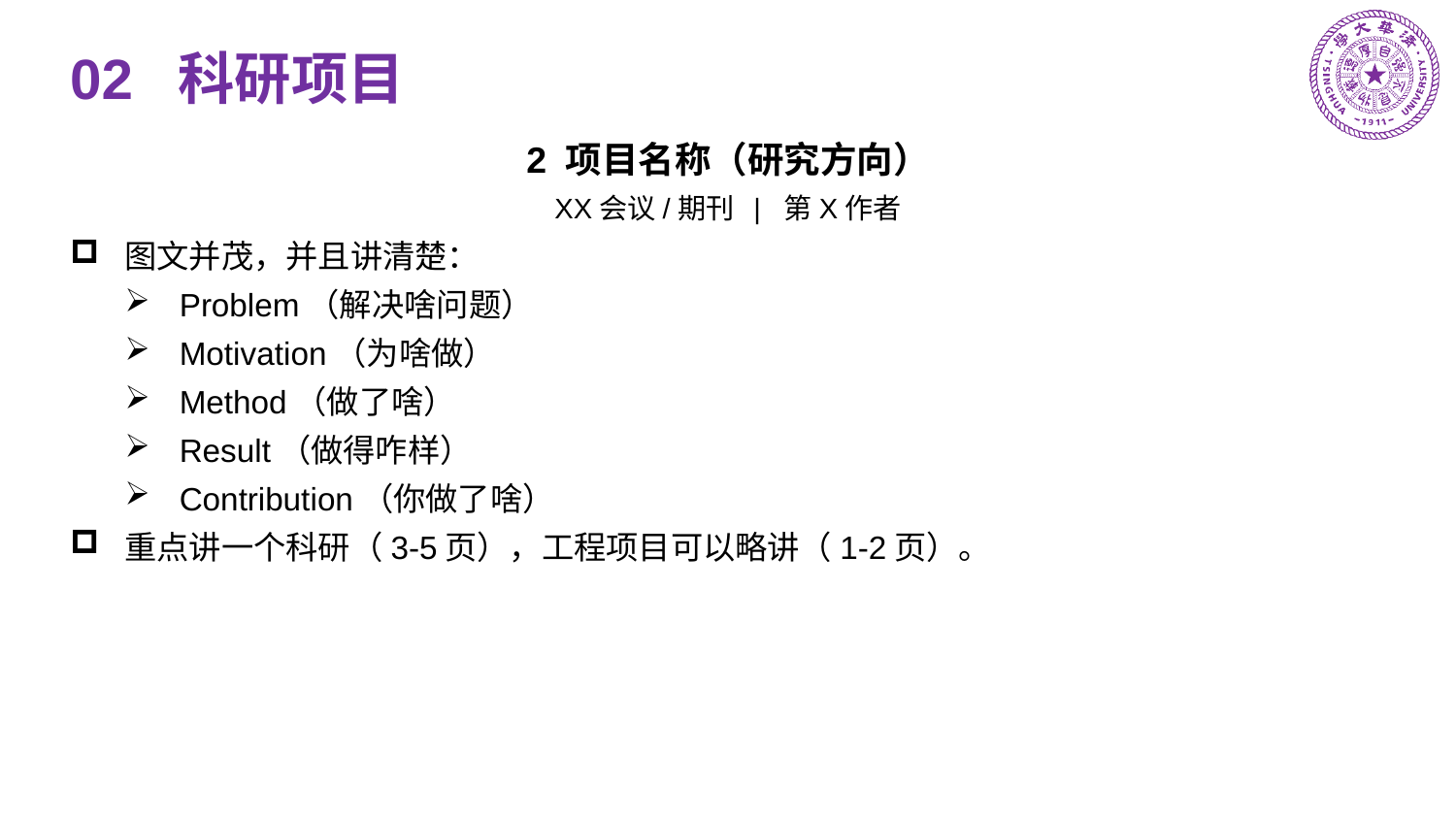

02  科研项目
2 项目名称（研究方向）
XX会议/期刊  |  第X作者
图文并茂，并且讲清楚：
Problem（解决啥问题）
Motivation（为啥做）
Method（做了啥）
Result（做得咋样）
Contribution（你做了啥）
重点讲一个科研（3-5页），工程项目可以略讲（1-2页）。